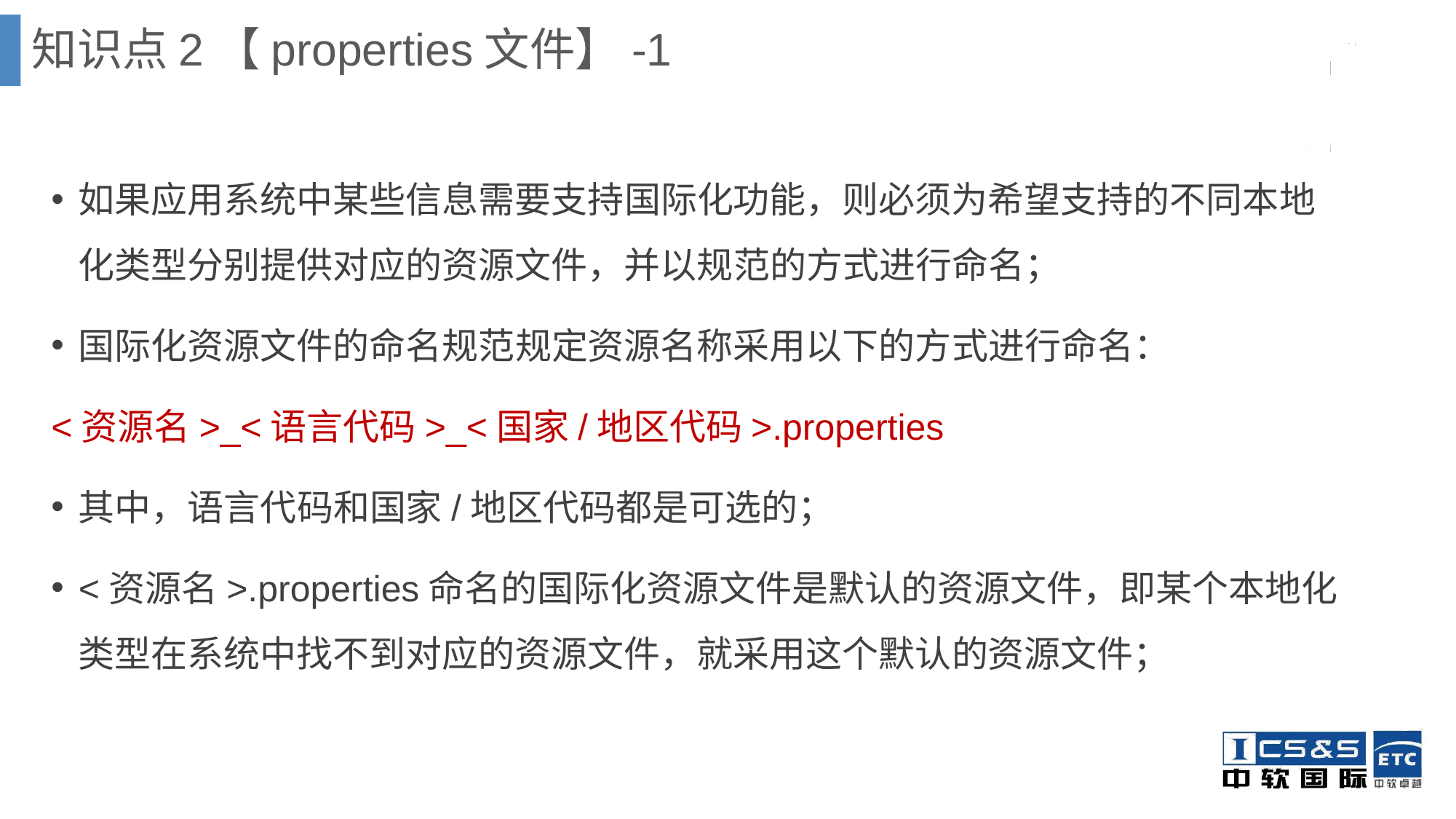

知识点2【properties文件】-1
如果应用系统中某些信息需要支持国际化功能，则必须为希望支持的不同本地化类型分别提供对应的资源文件，并以规范的方式进行命名；
国际化资源文件的命名规范规定资源名称采用以下的方式进行命名：
<资源名>_<语言代码>_<国家/地区代码>.properties
其中，语言代码和国家/地区代码都是可选的；
<资源名>.properties命名的国际化资源文件是默认的资源文件，即某个本地化类型在系统中找不到对应的资源文件，就采用这个默认的资源文件；